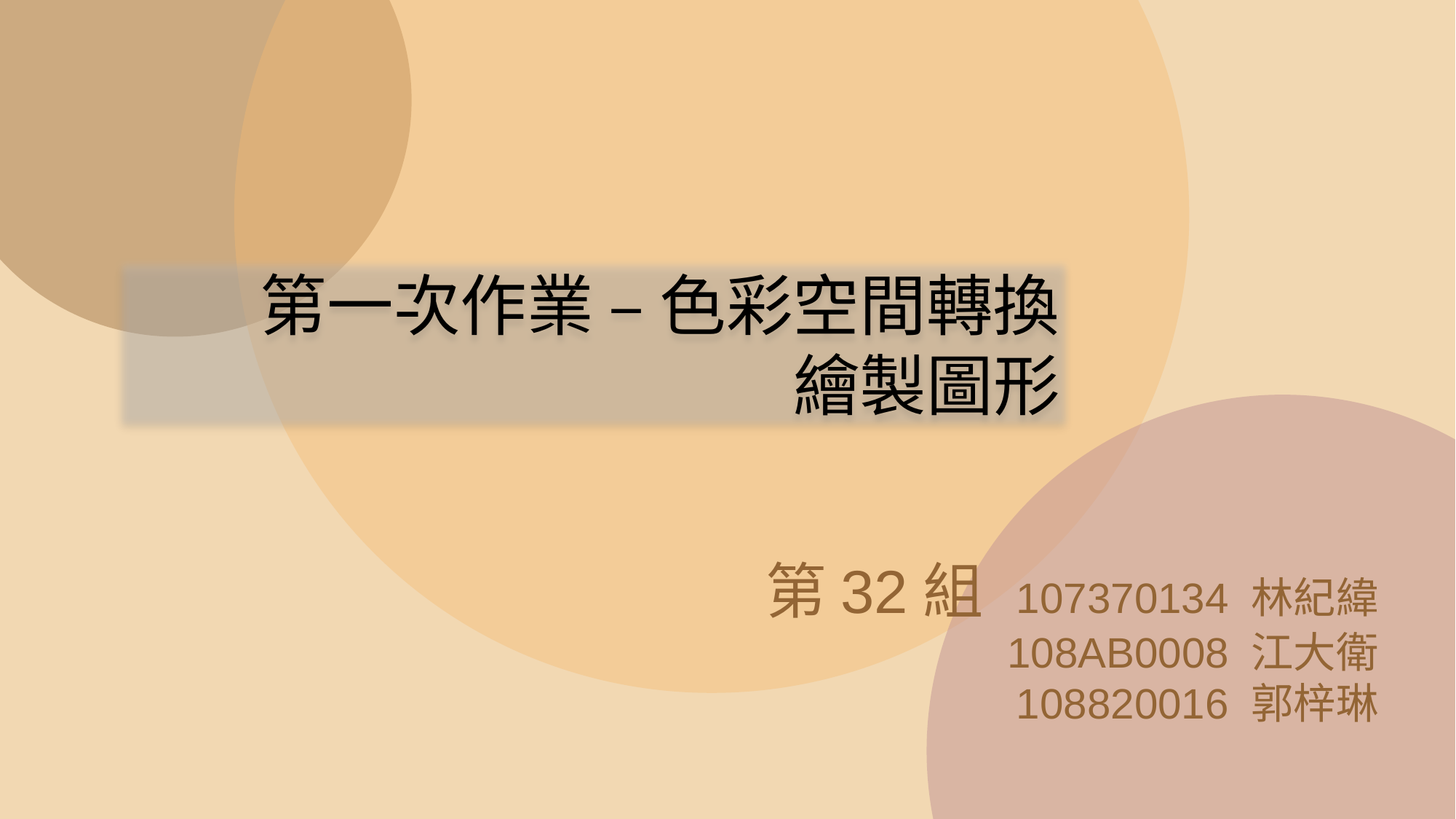

第一次作業 – 色彩空間轉換
繪製圖形

# 第32組  107370134 林紀緯 108AB0008 江大衛 108820016 郭梓琳